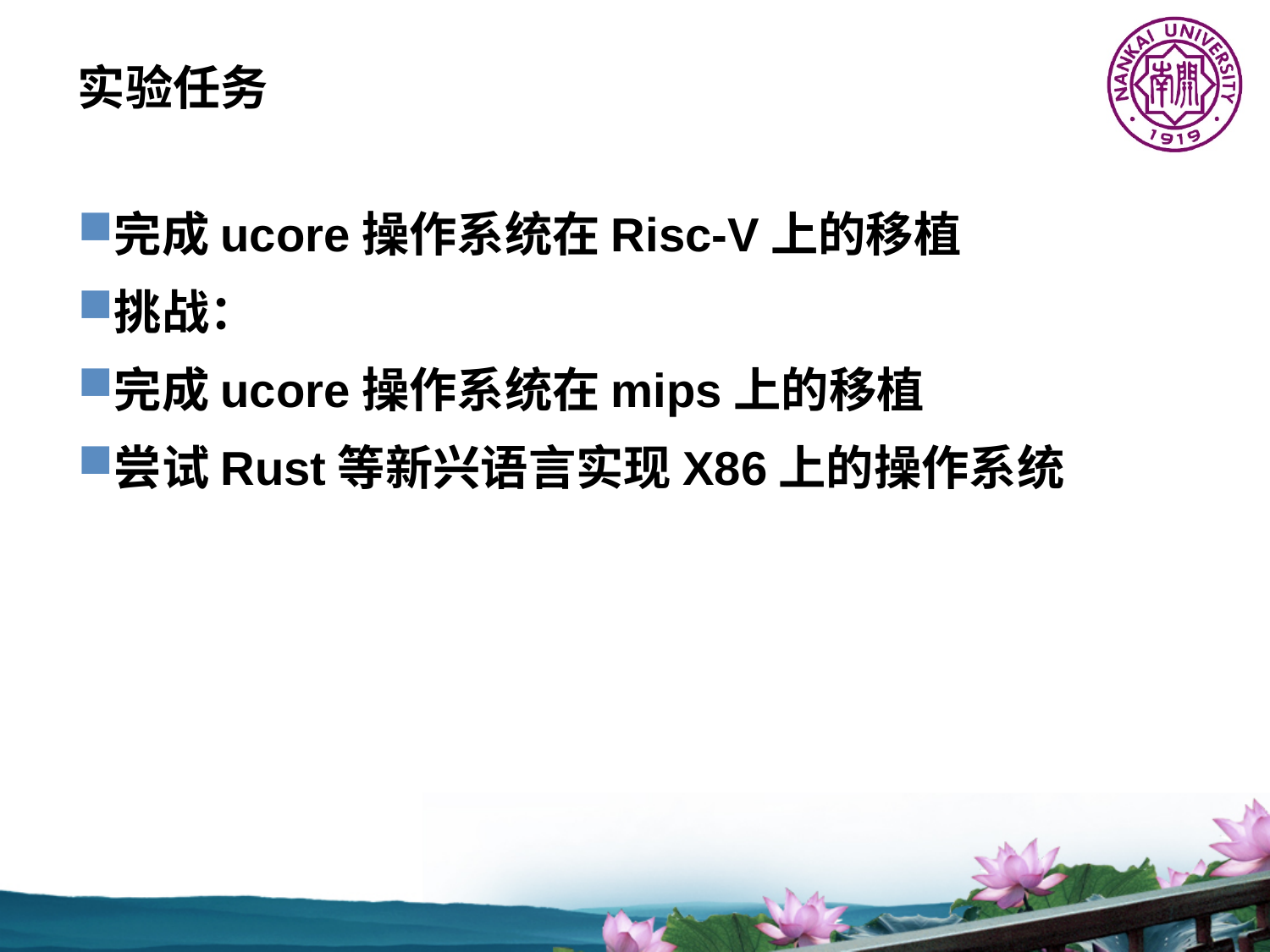

# 实验任务
完成ucore操作系统在Risc-V上的移植
挑战：
完成ucore操作系统在mips上的移植
尝试Rust等新兴语言实现X86上的操作系统